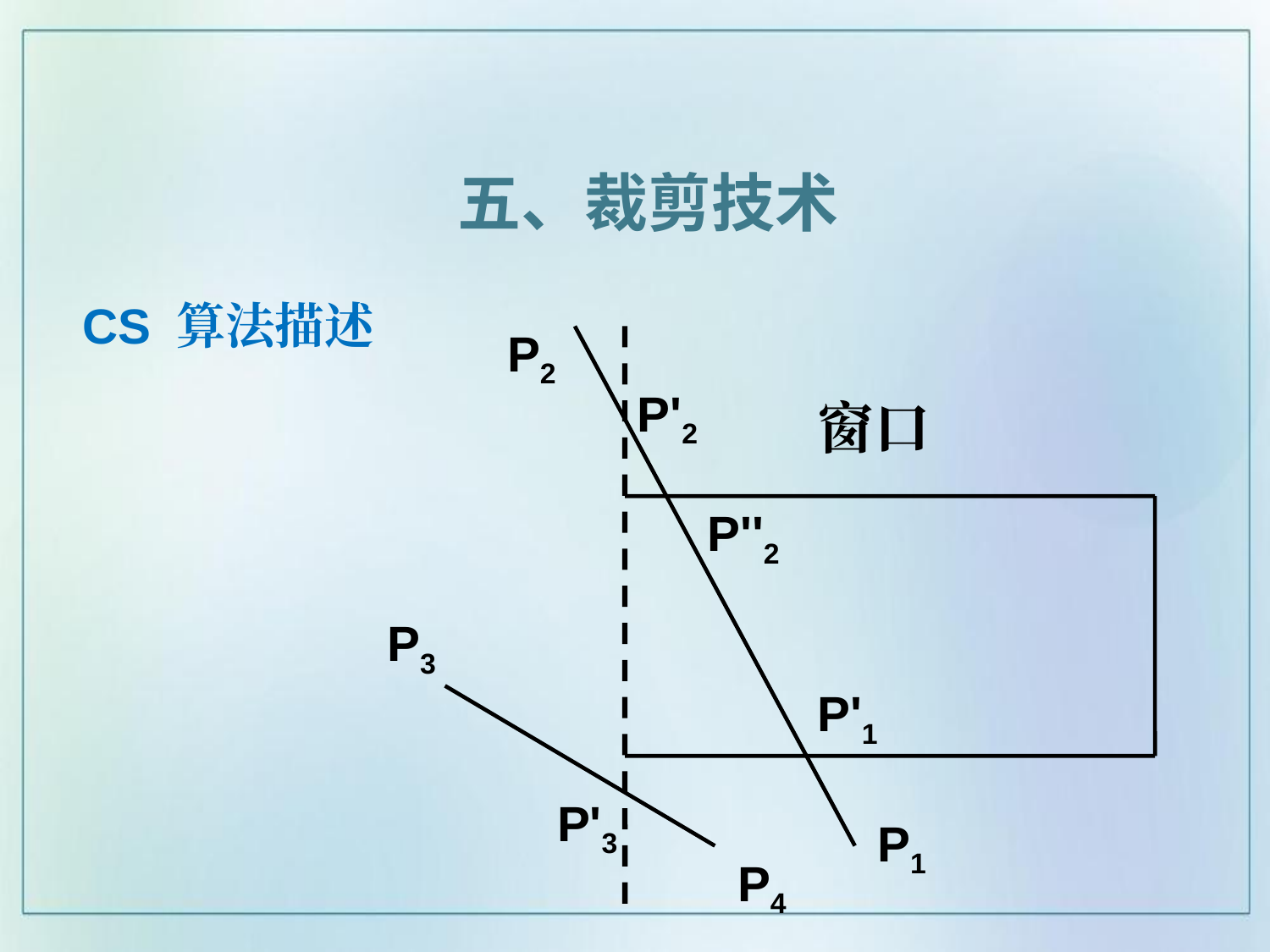

五、裁剪技术
# CS 算法描述
P2

P'2
窗口

P''2

P3
P'1

P'3
P1
P4